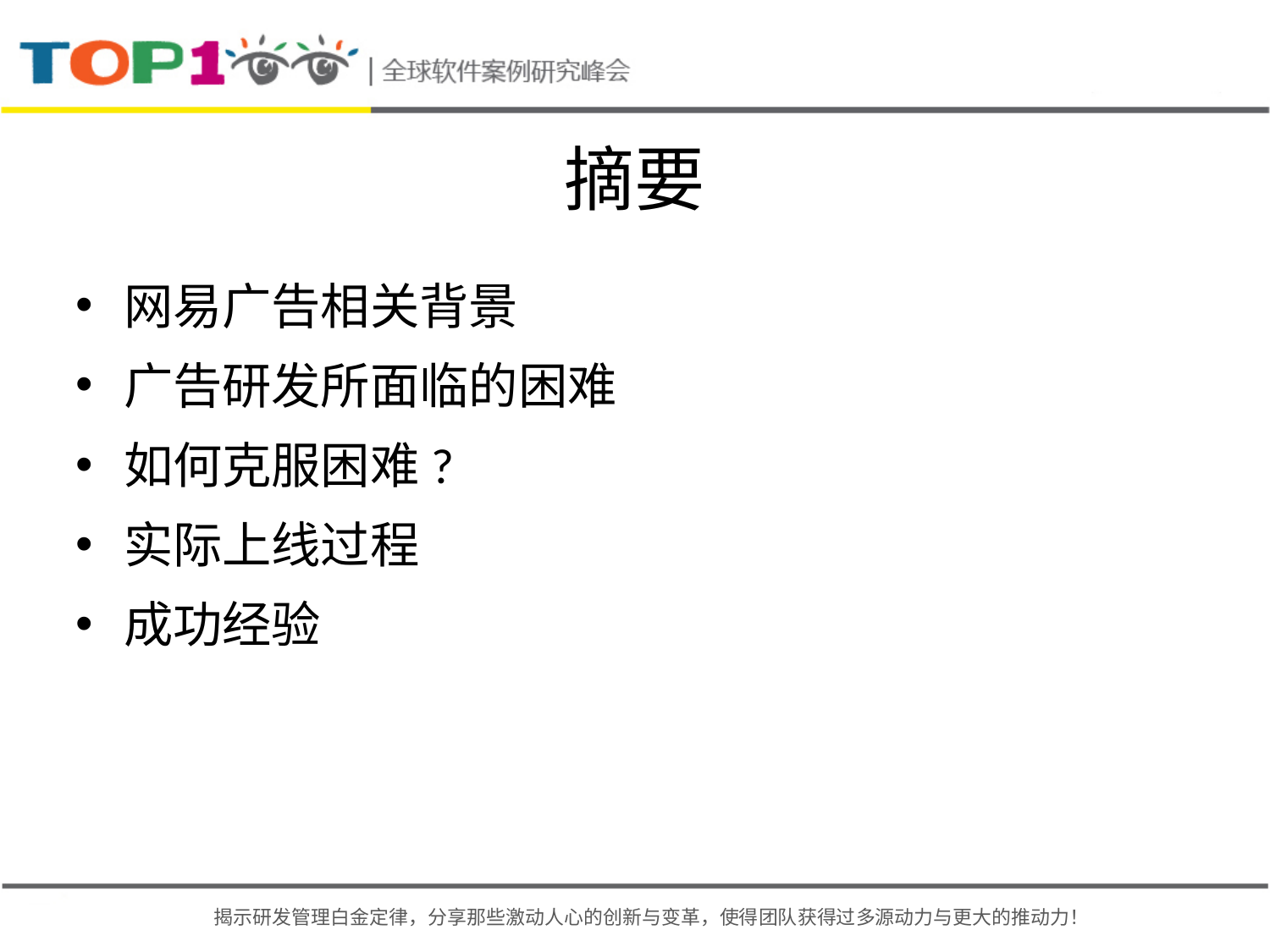

摘要

网易广告相关背景
广告研发所面临的困难
如何克服困难?
实际上线过程
成功经验